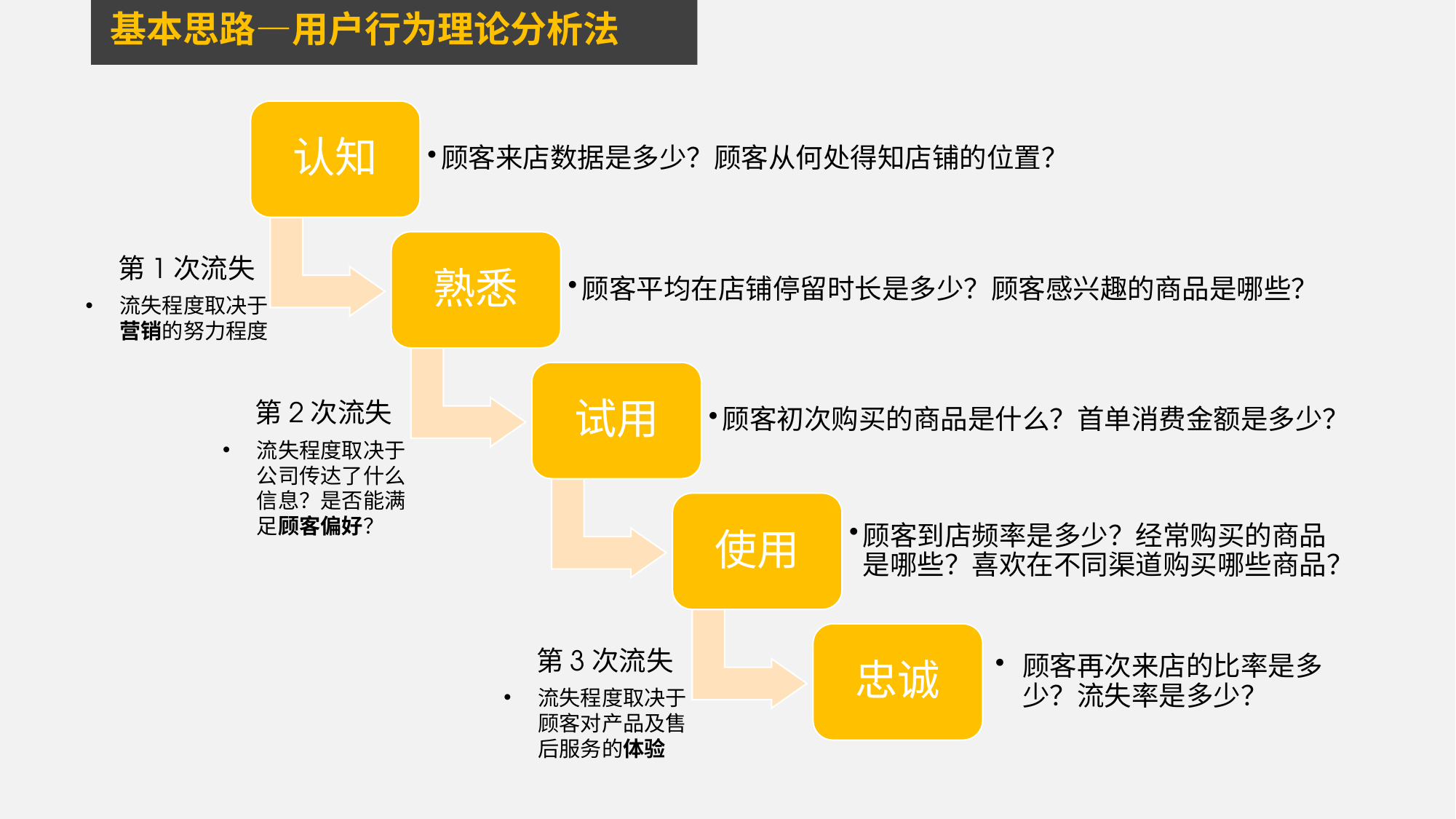

基本思路—用户行为理论分析法
认知
顾客来店数据是多少？顾客从何处得知店铺的位置？

熟悉
顾客平均在店铺停留时长是多少？顾客感兴趣的商品是哪些？

试用
顾客初次购买的商品是什么？首单消费金额是多少？

使用
顾客到店频率是多少？经常购买的商品是哪些？喜欢在不同渠道购买哪些商品？

忠诚
顾客再次来店的比率是多少？流失率是多少？
第1次流失
流失程度取决于营销的努力程度
第2次流失
流失程度取决于公司传达了什么信息？是否能满足顾客偏好？
第3次流失
流失程度取决于顾客对产品及售后服务的体验